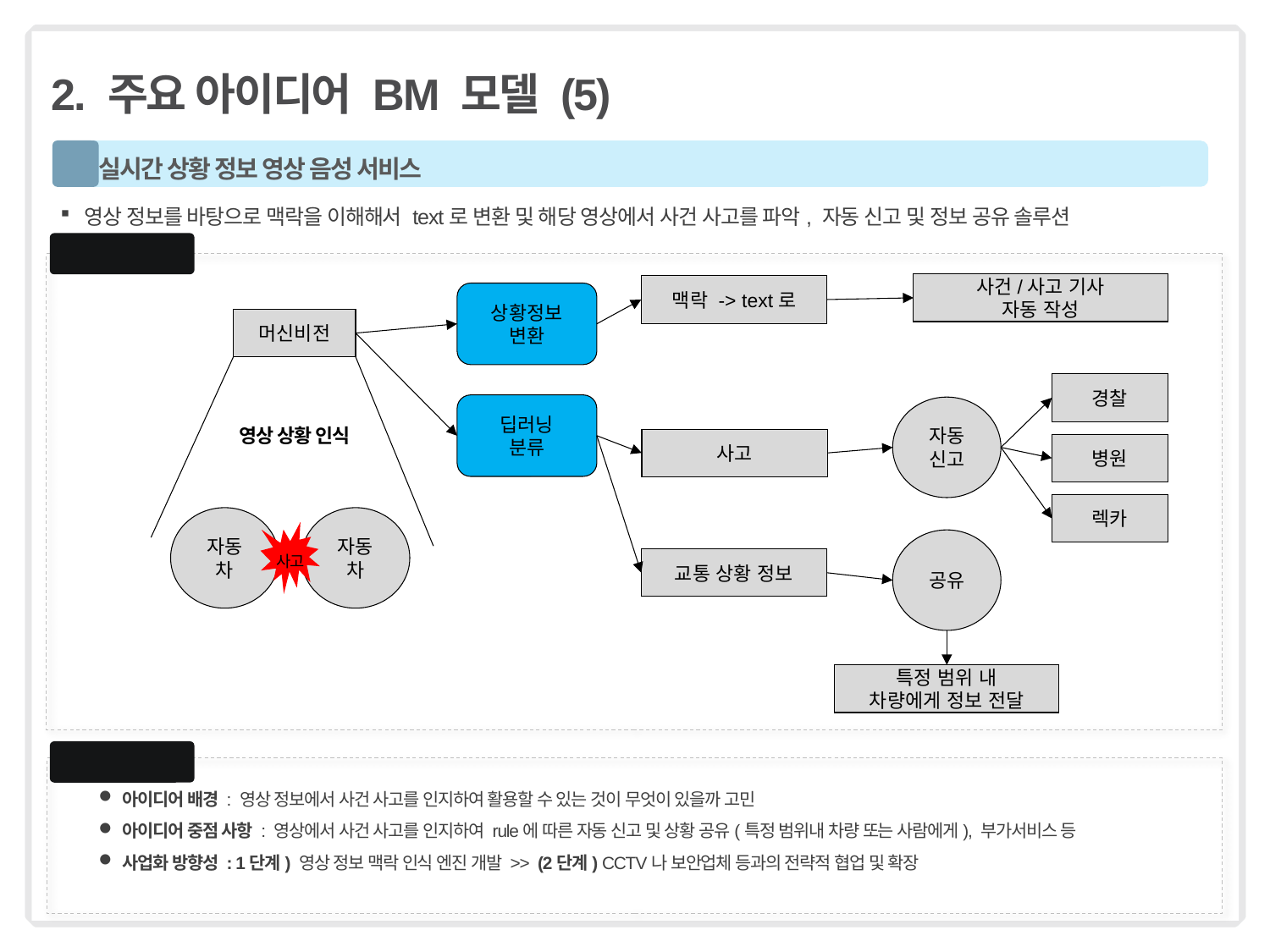

# 2. 주요 아이디어 BM 모델 (5)
5
      실시간 상황 정보 영상 음성 서비스
영상 정보를 바탕으로 맥락을 이해해서 text로 변환 및 해당 영상에서 사건 사고를 파악, 자동 신고 및 정보 공유 솔루션
 ① 개념도

사건/사고 기사
자동 작성
맥락 -> text로
상황정보
변환
머신비전
경찰
딥러닝
분류
자동
신고
영상 상황 인식
사고
병원
렉카
자동차
자동차

공유
사고
교통 상황 정보
특정 범위 내
차량에게 정보 전달
 ② 설명

아이디어 배경 : 영상 정보에서 사건 사고를 인지하여 활용할 수 있는 것이 무엇이 있을까 고민
아이디어 중점 사항 : 영상에서 사건 사고를 인지하여 rule에 따른 자동 신고 및 상황 공유(특정 범위내 차량 또는 사람에게), 부가서비스 등
사업화 방향성 : 1단계) 영상 정보 맥락 인식 엔진 개발 >>  (2단계) CCTV나 보안업체 등과의 전략적 협업 및 확장